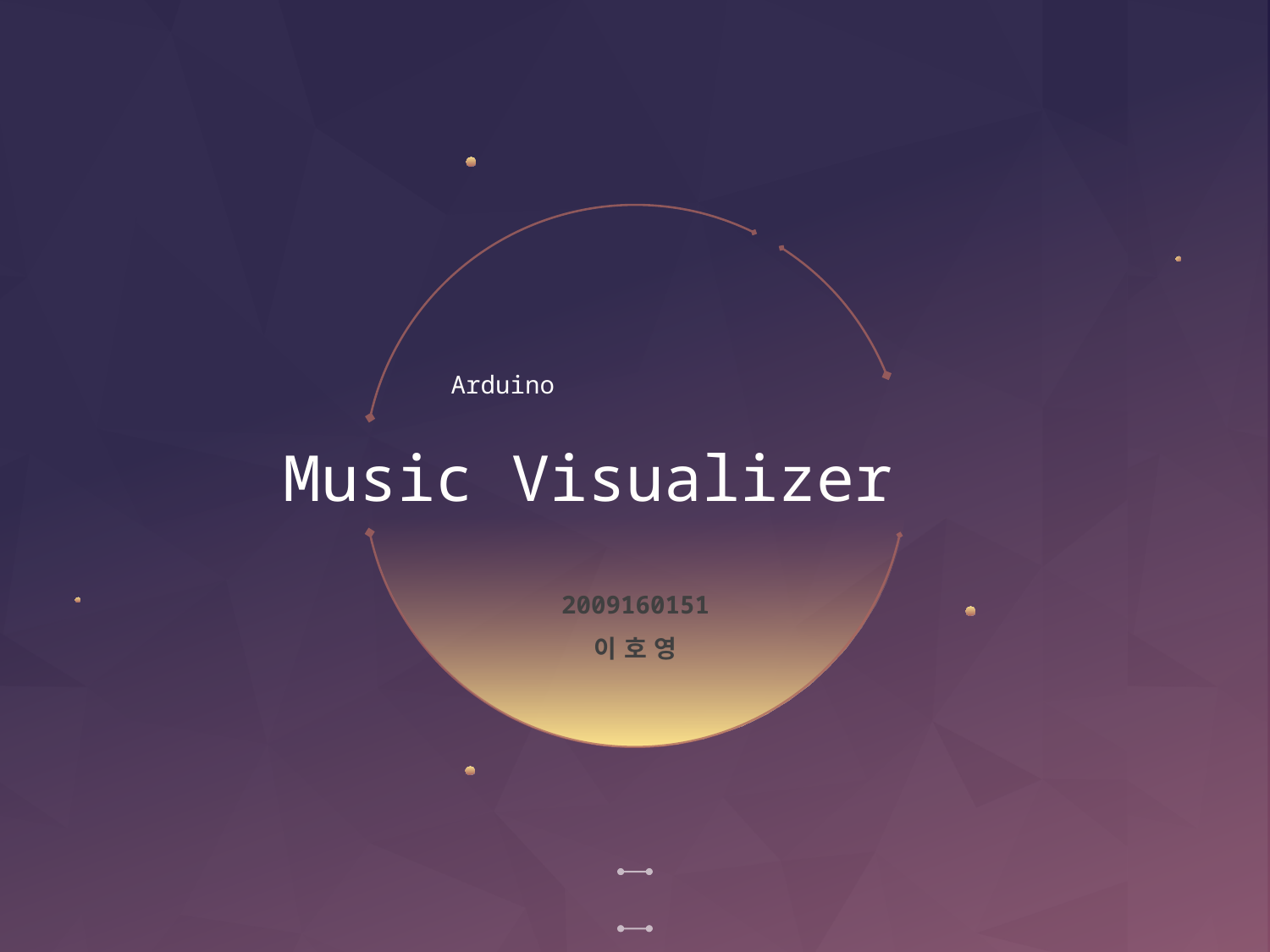

Arduino
# Music Visualizer
2009160151
이 호 영